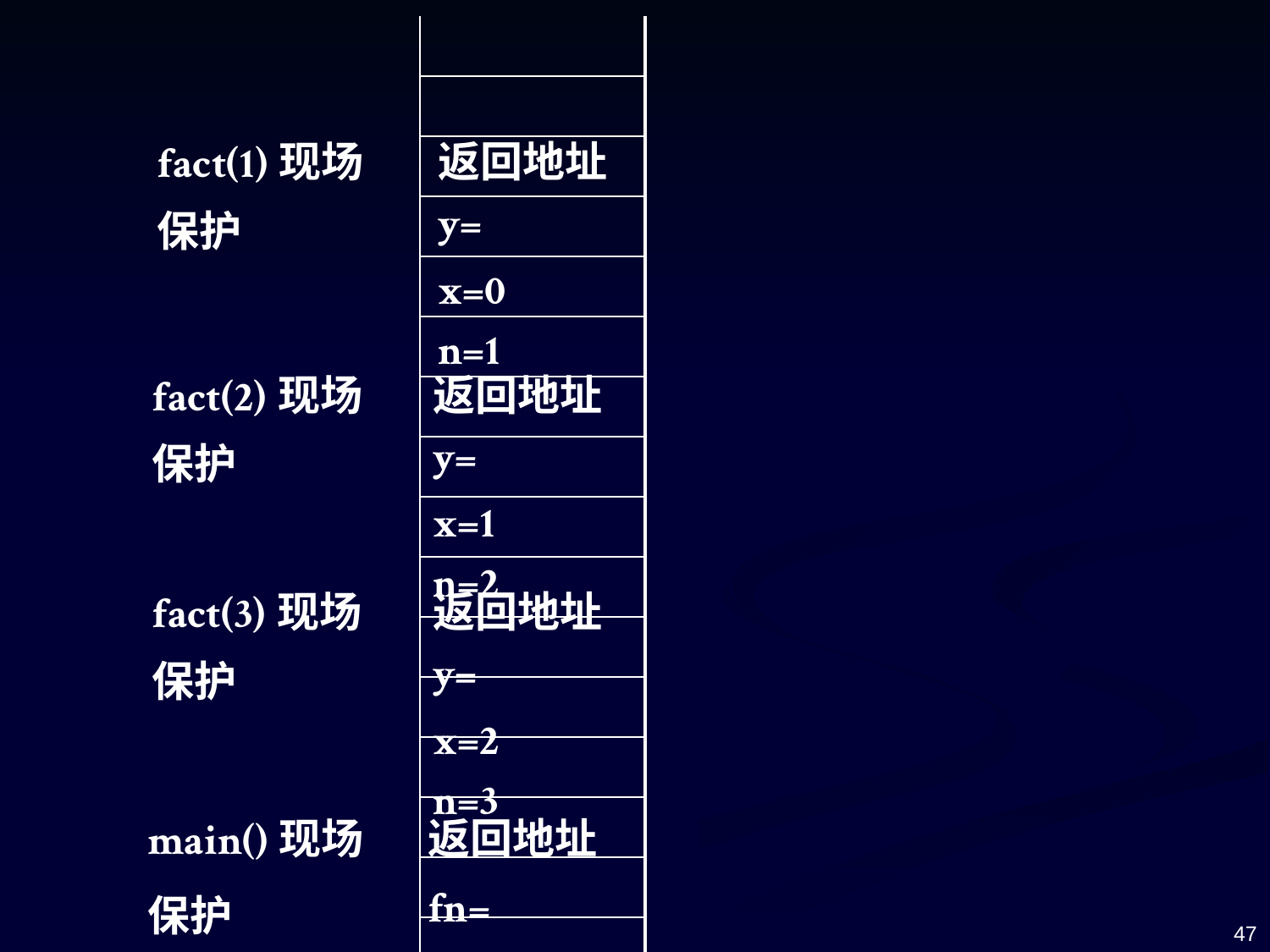

|  |  |
| --- | --- |
|  |  |
|  |  |
|  |  |
|  |  |
|  |  |
|  |  |
|  |  |
|  |  |
|  |  |
|  |  |
|  |  |
|  |  |
|  |  |
|  |  |
|  |  |
| fact(1)现场 | 返回地址 |
| --- | --- |
| 保护 | y= |
|  | x=0 |
|  | n=1 |
| fact(2)现场 | 返回地址 |
| --- | --- |
| 保护 | y= |
|  | x=1 |
|  | n=2 |
| fact(3)现场 | 返回地址 |
| --- | --- |
| 保护 | y= |
|  | x=2 |
|  | n=3 |
| main()现场 | 返回地址 |
| --- | --- |
| 保护 | fn= |
47